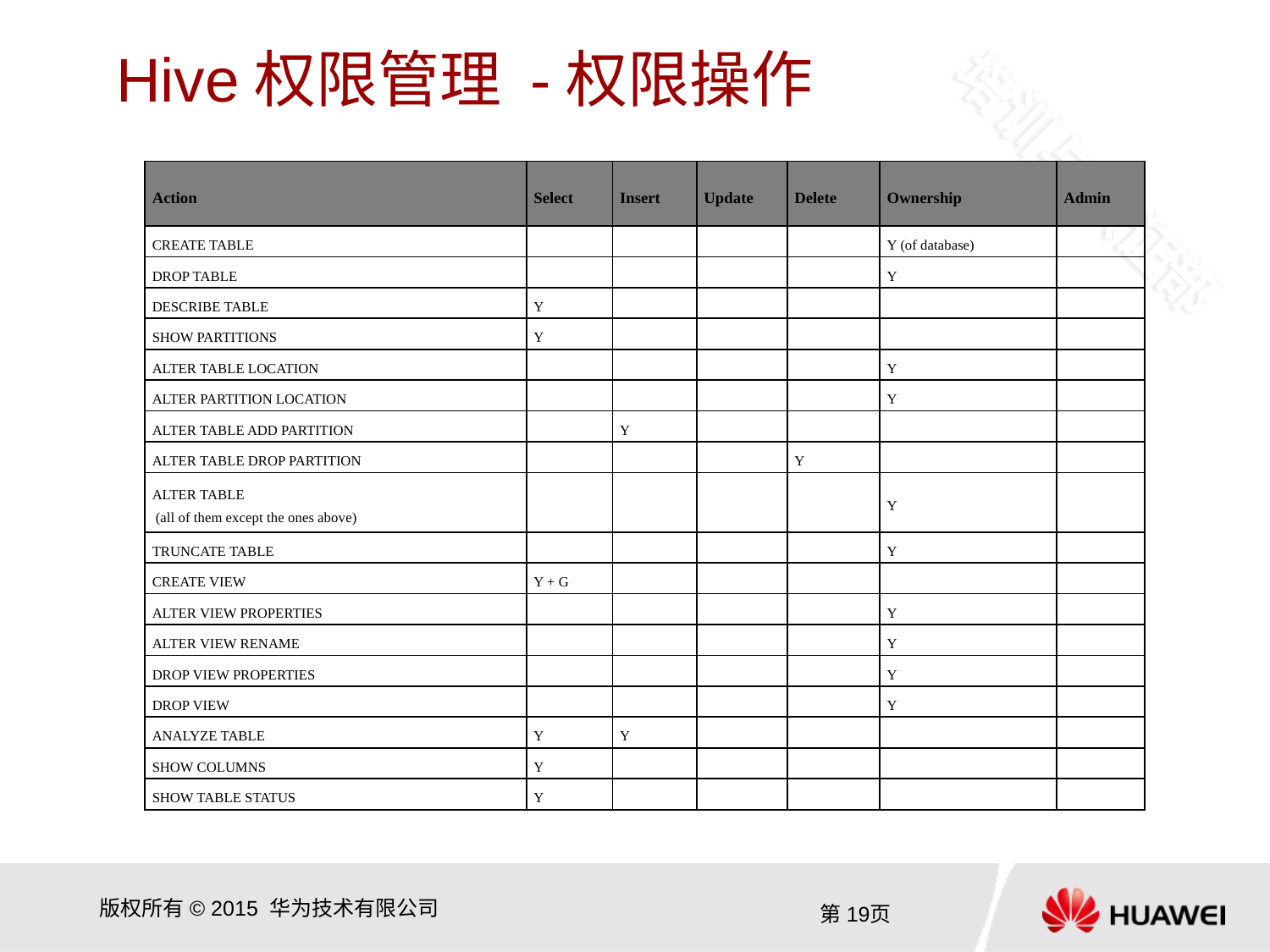

# Hive权限管理 -权限操作
| Action | Select | Insert | Update | Delete | Ownership | Admin |
| --- | --- | --- | --- | --- | --- | --- |
| CREATE TABLE |  |  |  |  | Y (of database) |  |
| DROP TABLE |  |  |  |  | Y |  |
| DESCRIBE TABLE | Y |  |  |  |  |  |
| SHOW PARTITIONS | Y |  |  |  |  |  |
| ALTER TABLE LOCATION |  |  |  |  | Y |  |
| ALTER PARTITION LOCATION |  |  |  |  | Y |  |
| ALTER TABLE ADD PARTITION |  | Y |  |  |  |  |
| ALTER TABLE DROP PARTITION |  |  |  | Y |  |  |
| ALTER TABLE (all of them except the ones above) |  |  |  |  | Y |  |
| TRUNCATE TABLE |  |  |  |  | Y |  |
| CREATE VIEW | Y + G |  |  |  |  |  |
| ALTER VIEW PROPERTIES |  |  |  |  | Y |  |
| ALTER VIEW RENAME |  |  |  |  | Y |  |
| DROP VIEW PROPERTIES |  |  |  |  | Y |  |
| DROP VIEW |  |  |  |  | Y |  |
| ANALYZE TABLE | Y | Y |  |  |  |  |
| SHOW COLUMNS | Y |  |  |  |  |  |
| SHOW TABLE STATUS | Y |  |  |  |  |  |